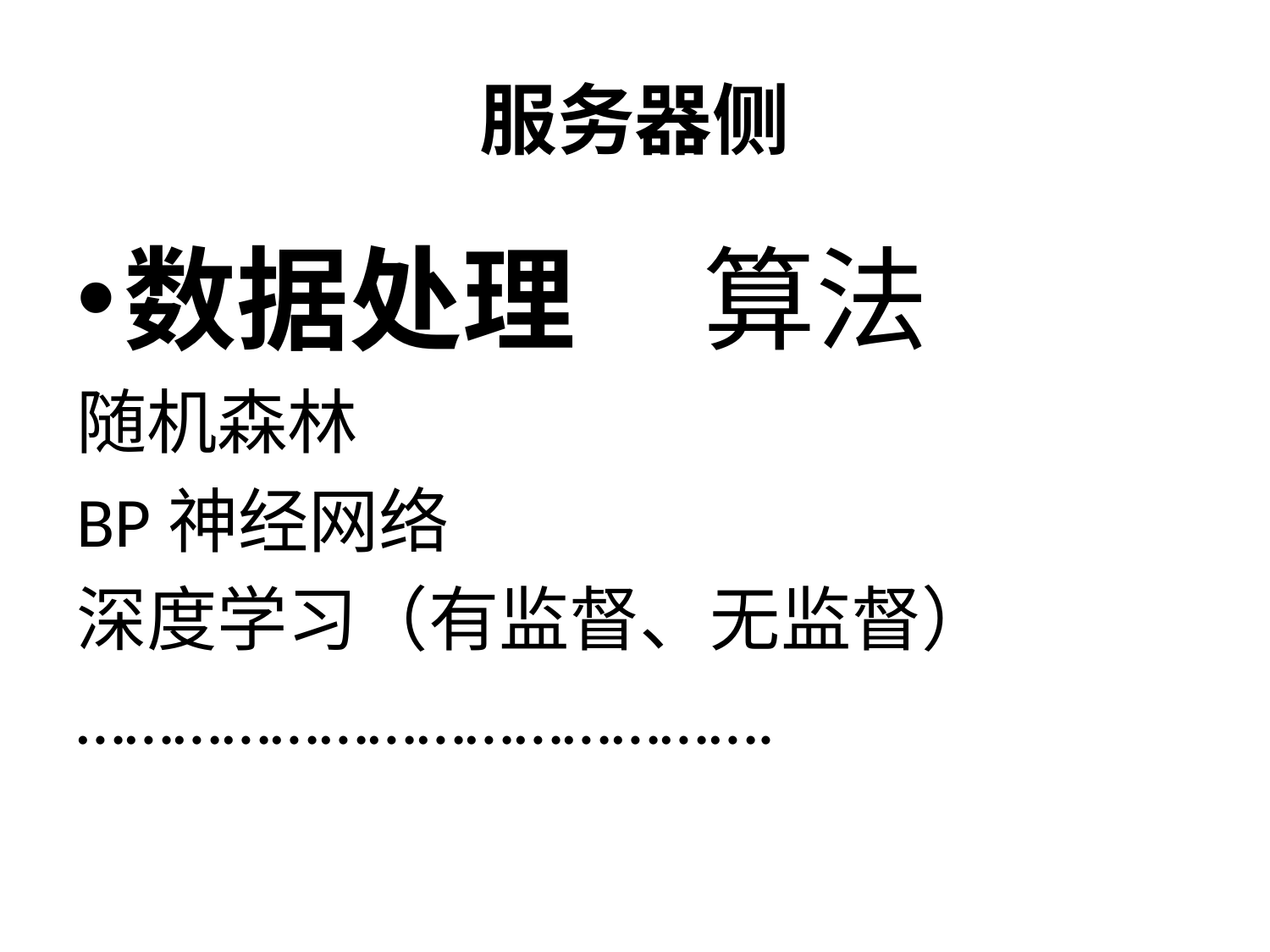

# 服务器侧
数据处理     算法
随机森林
BP神经网络
深度学习（有监督、无监督）
…………………………………….